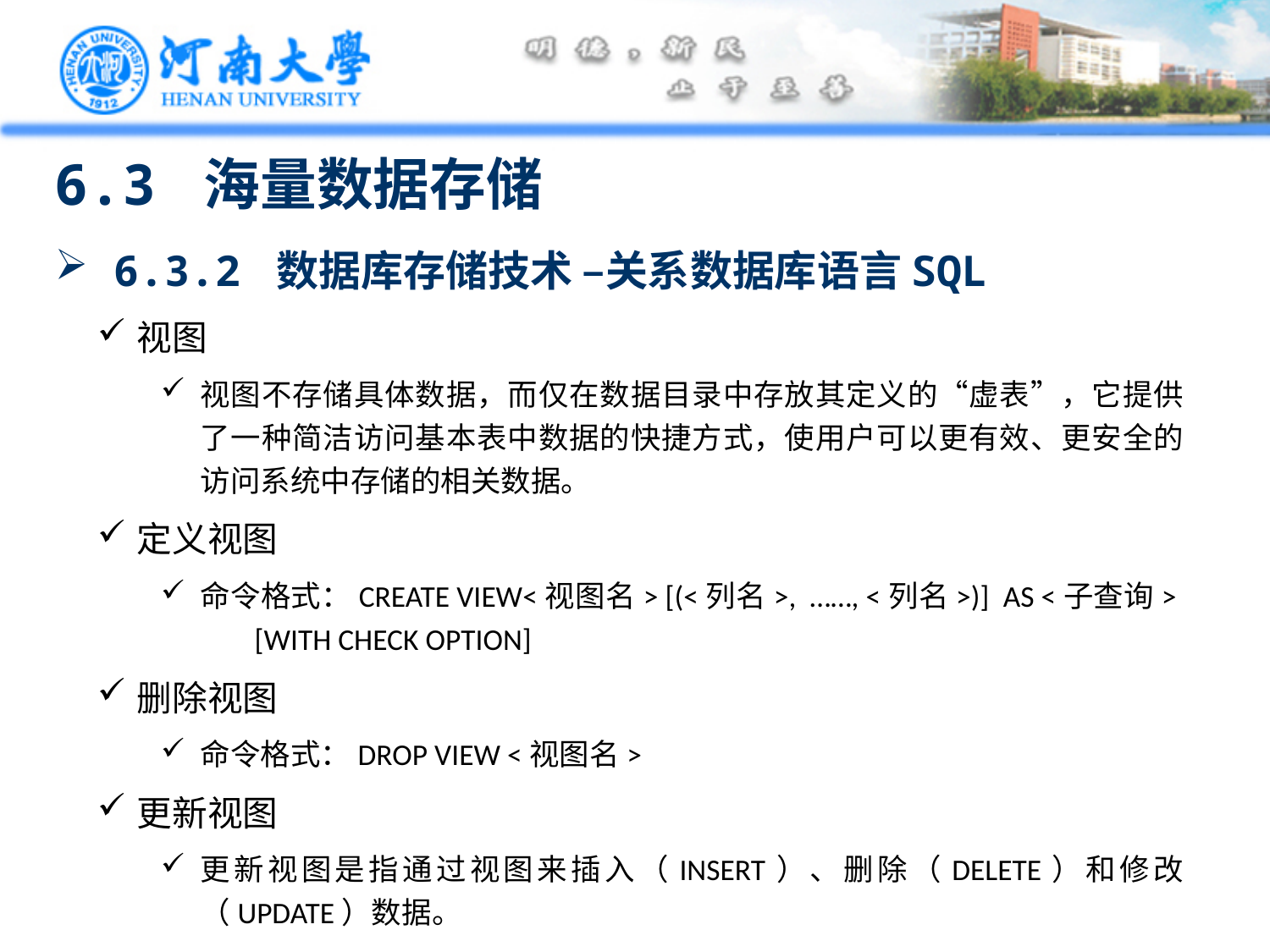

6.3 海量数据存储
 6.3.2 数据库存储技术 –关系数据库语言SQL
视图
视图不存储具体数据，而仅在数据目录中存放其定义的“虚表”，它提供了一种简洁访问基本表中数据的快捷方式，使用户可以更有效、更安全的访问系统中存储的相关数据。
定义视图
命令格式：CREATE VIEW<视图名> [(<列名>,  ……, <列名>)]  AS <子查询>          [WITH CHECK OPTION]
删除视图
命令格式：DROP VIEW <视图名>
更新视图
更新视图是指通过视图来插入（INSERT）、删除（DELETE）和修改（UPDATE）数据。